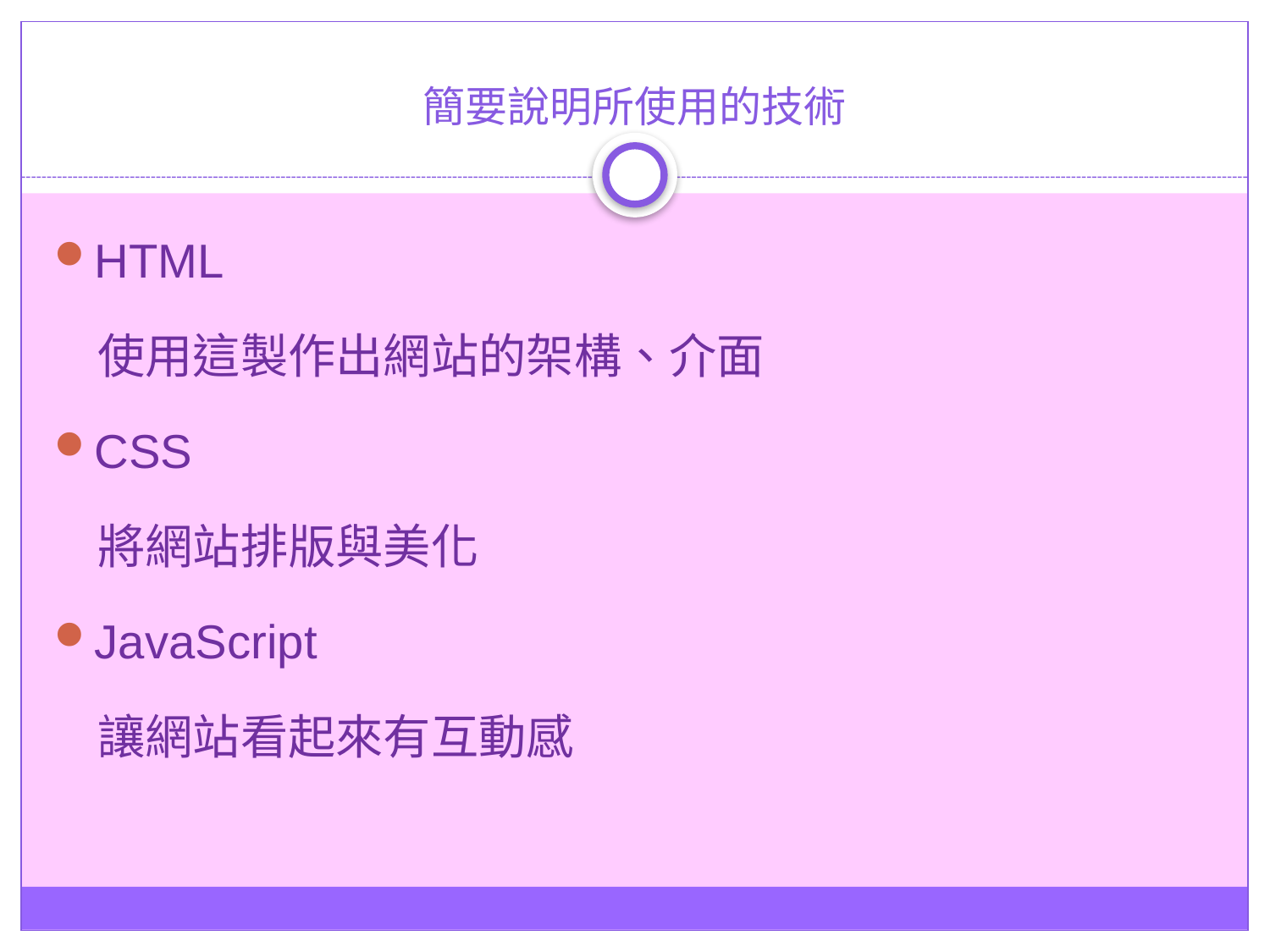

# 簡要說明所使用的技術
HTML
   使用這製作出網站的架構、介面
CSS
   將網站排版與美化
JavaScript
   讓網站看起來有互動感